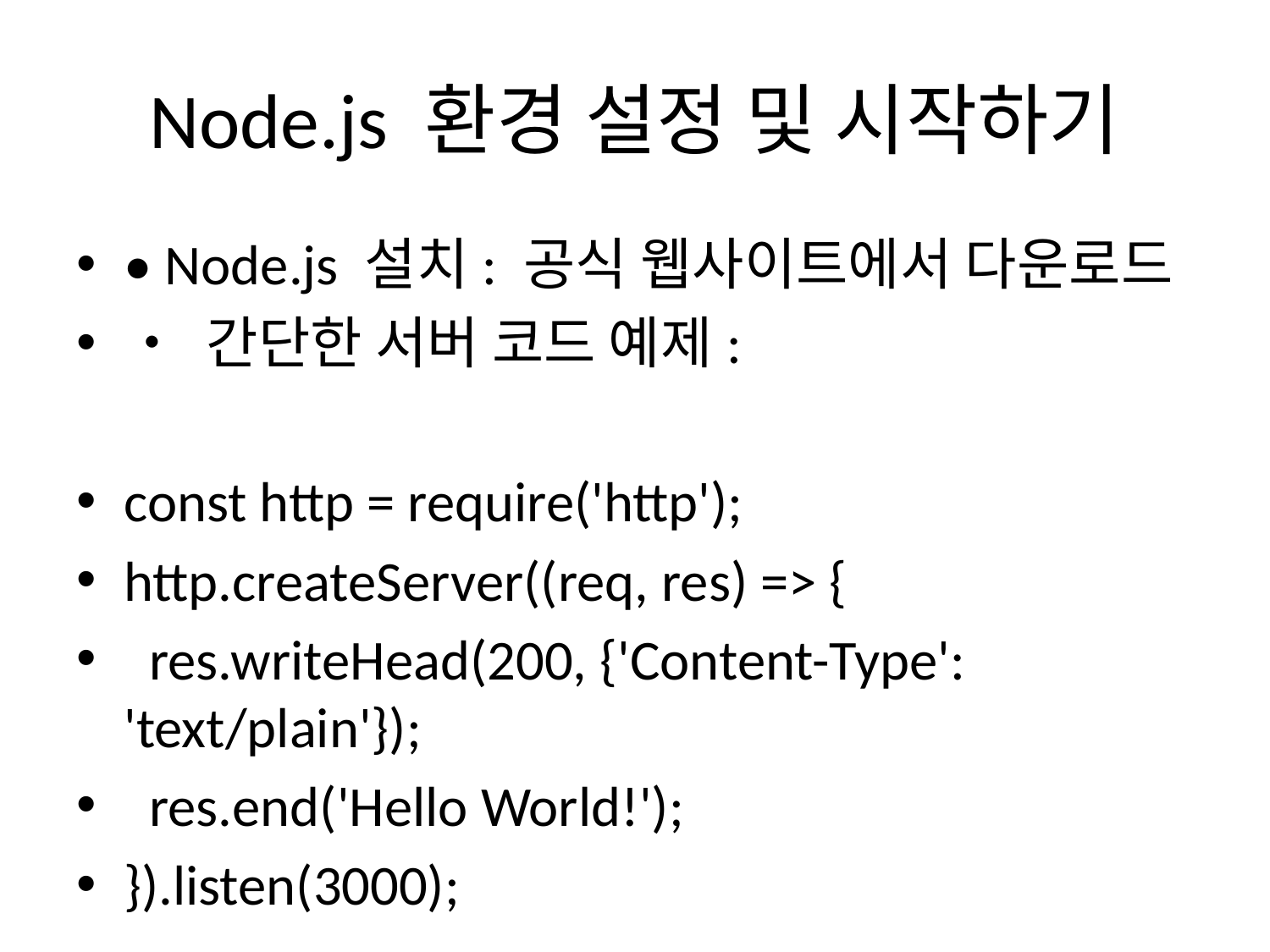

# Node.js 환경 설정 및 시작하기
• Node.js 설치: 공식 웹사이트에서 다운로드
• 간단한 서버 코드 예제:

const http = require('http');
http.createServer((req, res) => {
  res.writeHead(200, {'Content-Type': 'text/plain'});
  res.end('Hello World!');
}).listen(3000);